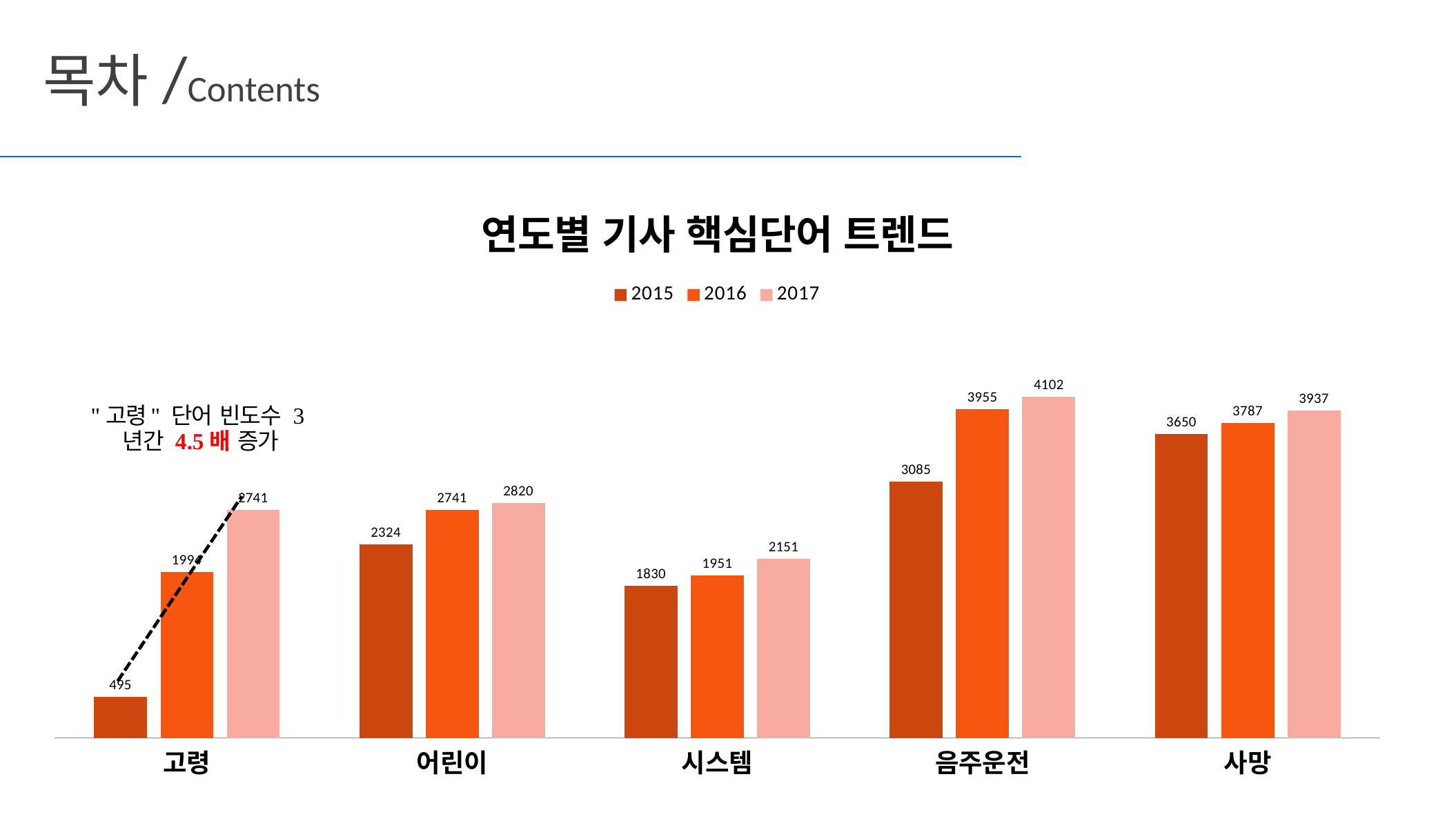

목차/Contents

### Chart: 연도별 기사 핵심단어 트렌드

| Category | 2015 | 2016 | 2017 |
|---|---|---|---|
| 고령 | 495.0 | 1994.0 | 2741.0 |
| 어린이 | 2324.0 | 2741.0 | 2820.0 |
| 시스템 | 1830.0 | 1951.0 | 2151.0 |
| 음주운전 | 3085.0 | 3955.0 | 4102.0 |
| 사망 | 3650.0 | 3787.0 | 3937.0 |
# 교통사고 연도별 키워드 순위(변동)